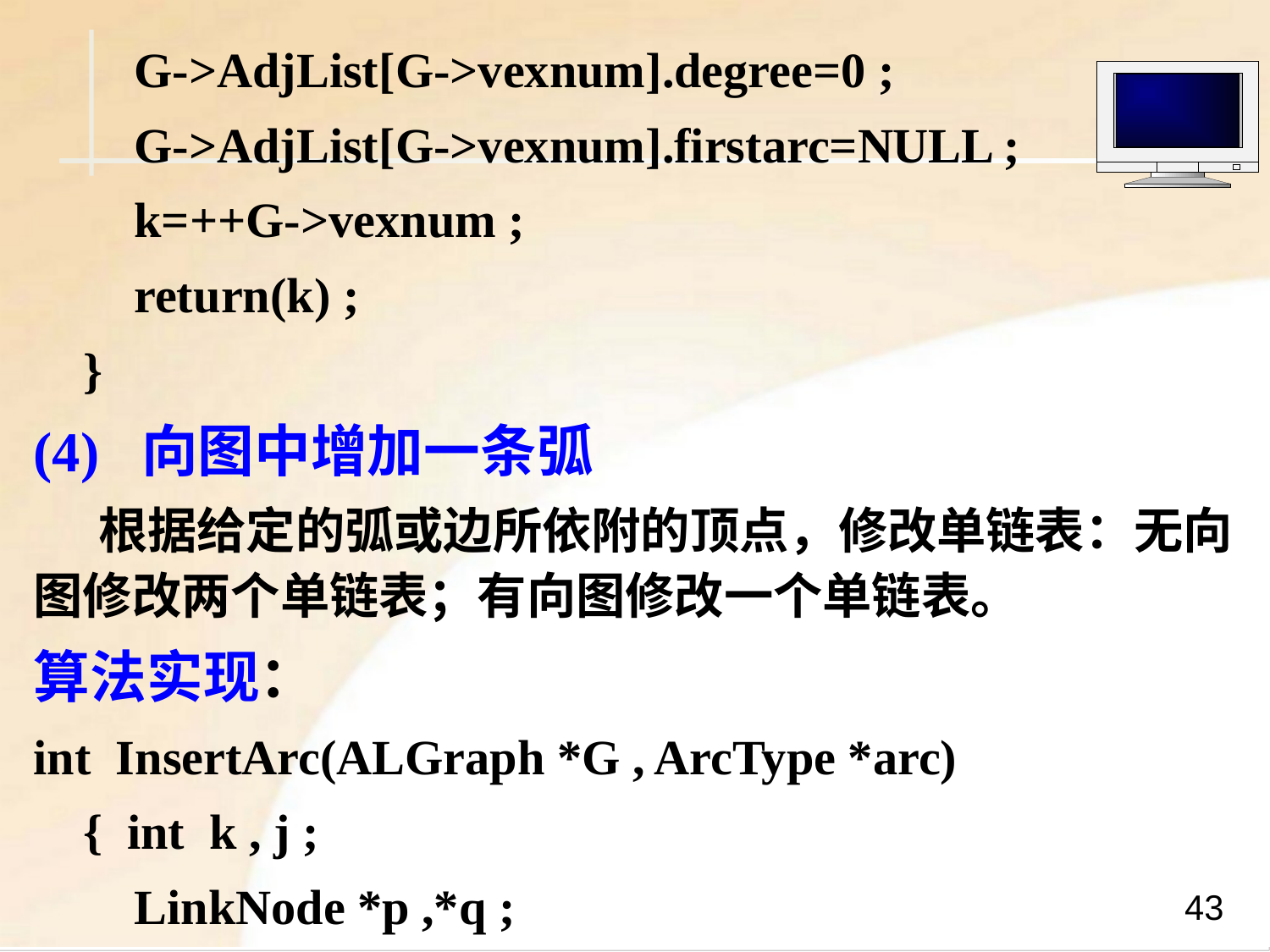

G->AdjList[G->vexnum].degree=0 ;
G->AdjList[G->vexnum].firstarc=NULL ;
k=++G->vexnum ;
return(k) ;
}
(4)  向图中增加一条弧
       根据给定的弧或边所依附的顶点，修改单链表：无向图修改两个单链表；有向图修改一个单链表。
算法实现：
int  InsertArc(ALGraph *G , ArcType *arc)
{  int  k , j ;
LinkNode *p ,*q ;